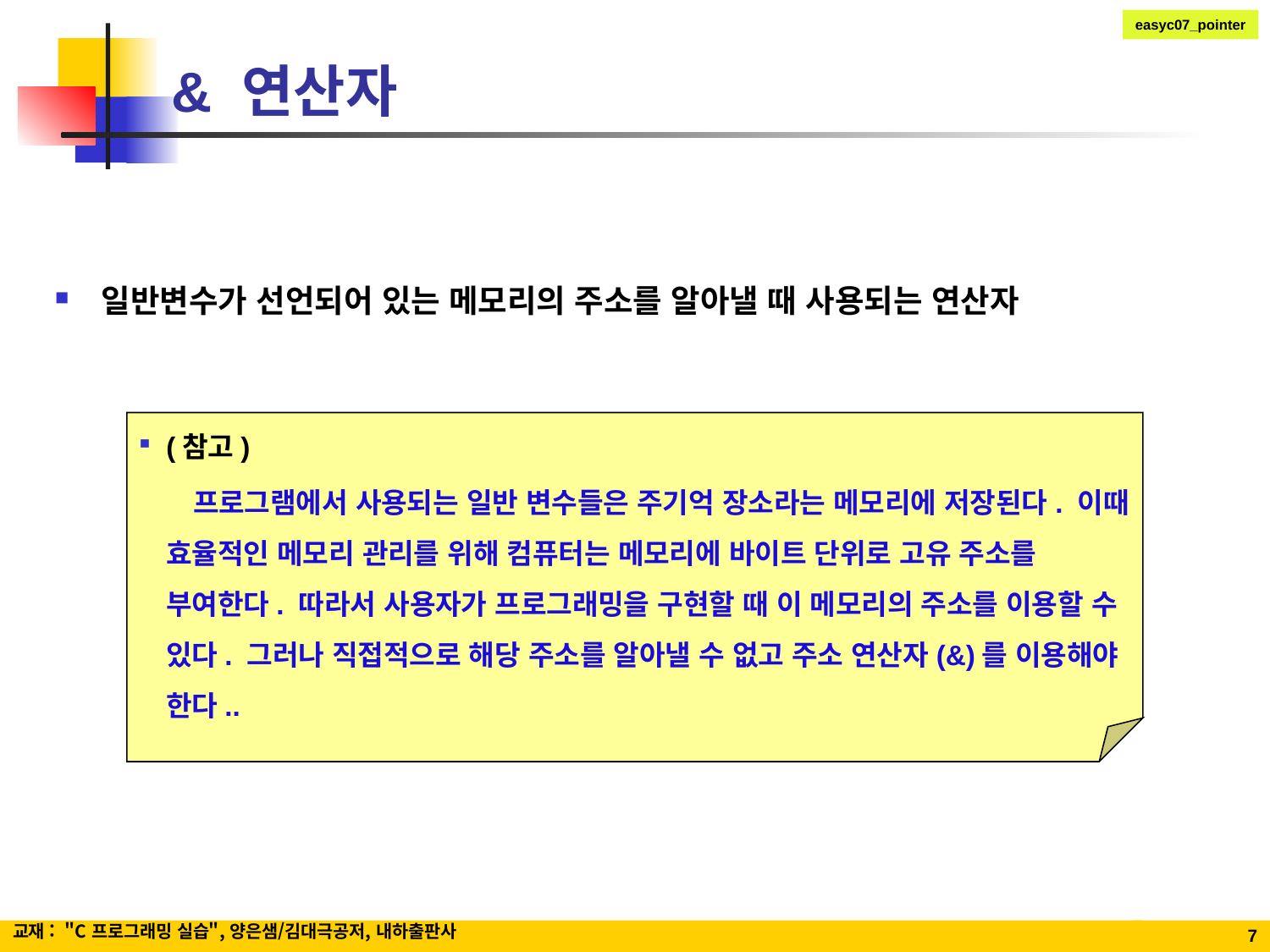

# & 연산자

 일반변수가 선언되어 있는 메모리의 주소를 알아낼 때 사용되는 연산자

(참고)
      프로그램에서 사용되는 일반 변수들은 주기억 장소라는 메모리에 저장된다. 이때 효율적인 메모리 관리를 위해 컴퓨터는 메모리에 바이트 단위로 고유 주소를 부여한다. 따라서 사용자가 프로그래밍을 구현할 때 이 메모리의 주소를 이용할 수 있다. 그러나 직접적으로 해당 주소를 알아낼 수 없고 주소 연산자(&)를 이용해야 한다..

교재 :  "C 프로그래밍 실습", 양은샘/김대극공저, 내하출판사
7